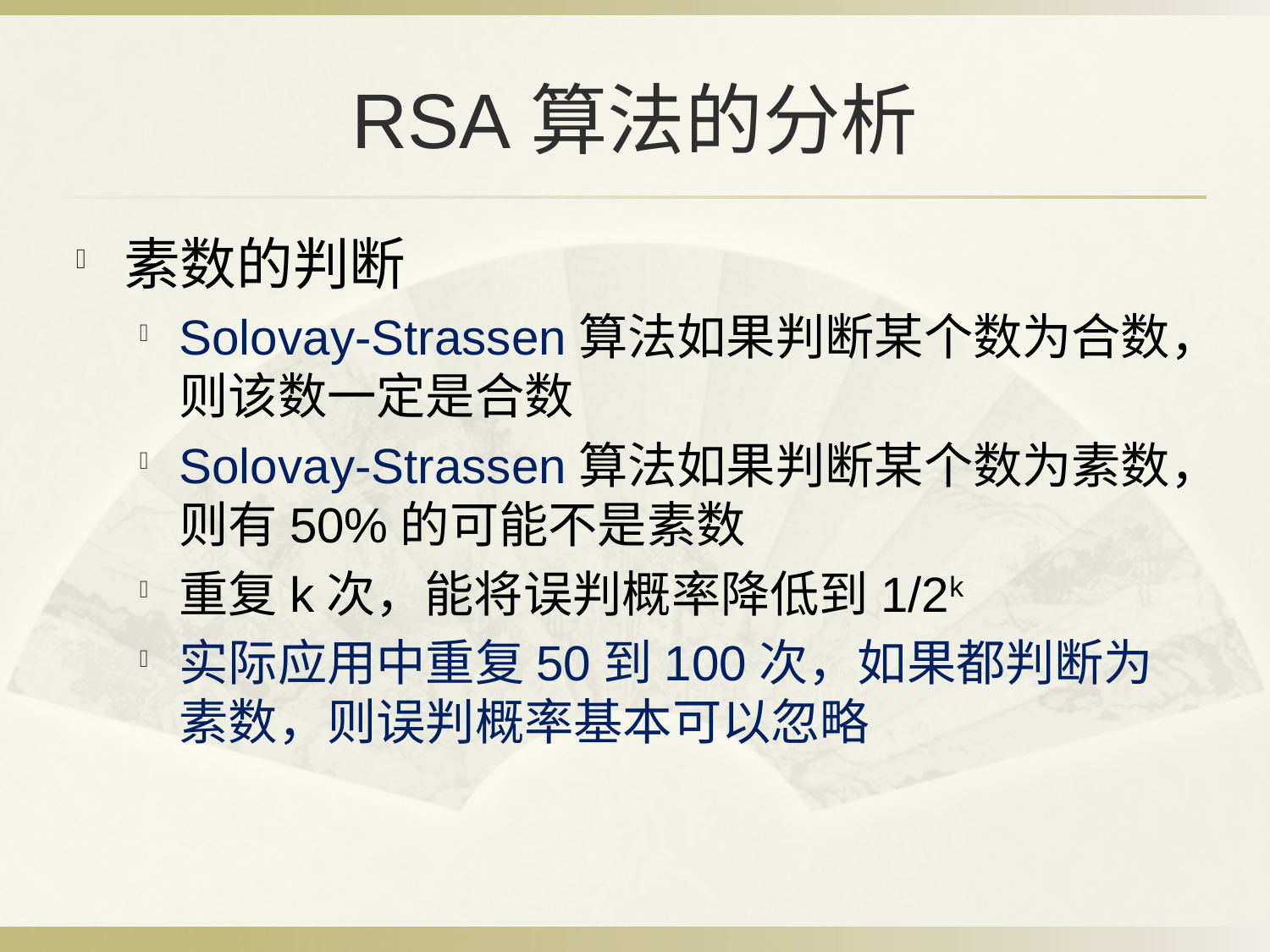

# RSA算法的分析
素数的判断
Solovay-Strassen算法如果判断某个数为合数，则该数一定是合数
Solovay-Strassen算法如果判断某个数为素数，则有50%的可能不是素数
重复k次，能将误判概率降低到1/2k
实际应用中重复50到100次，如果都判断为素数，则误判概率基本可以忽略